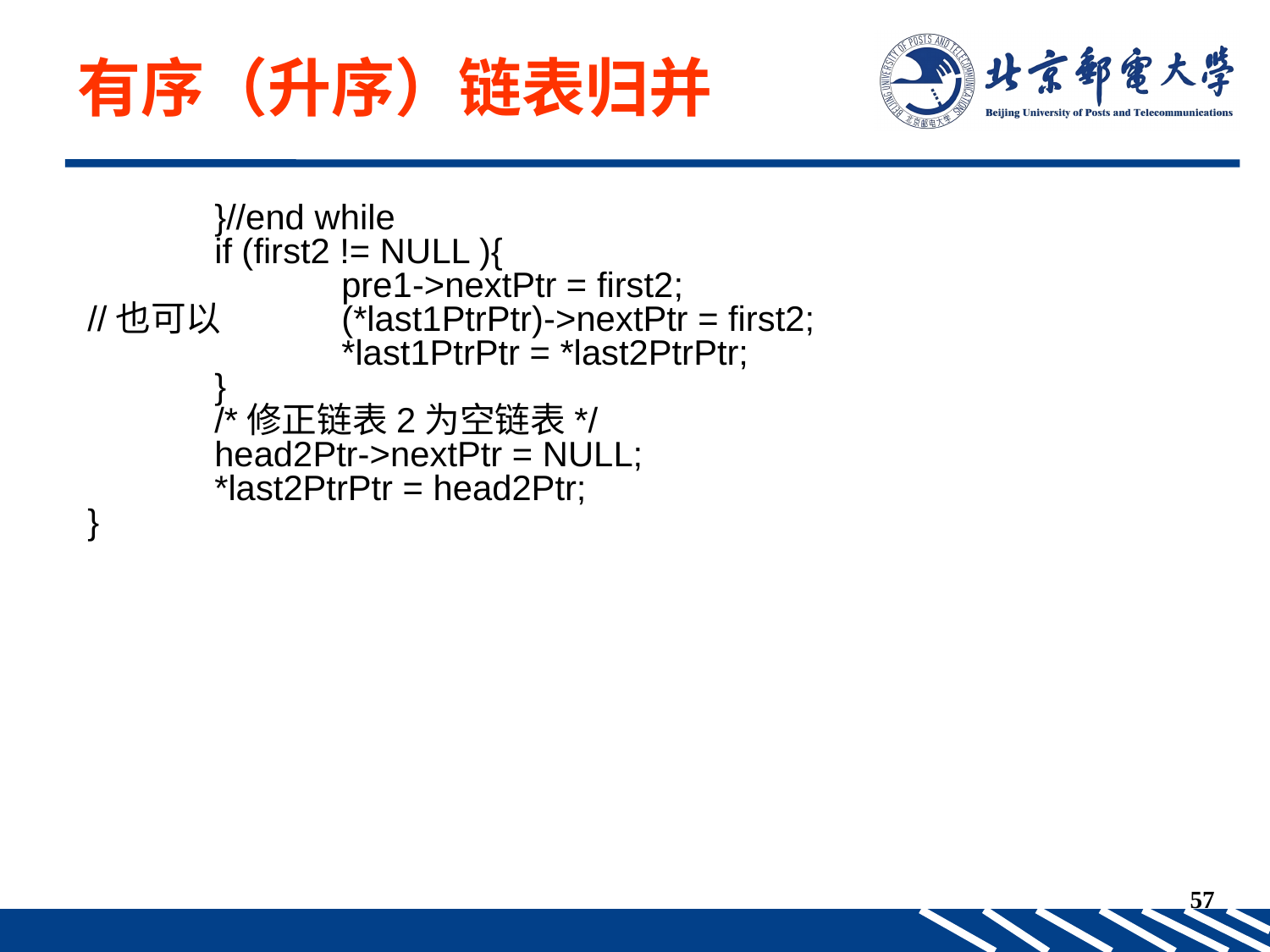

有序（升序）链表归并
	}//end while
	if (first2 != NULL ){
		pre1->nextPtr = first2;
//也可以	(*last1PtrPtr)->nextPtr = first2;
		*last1PtrPtr = *last2PtrPtr;
	}
	/*修正链表2为空链表*/
	head2Ptr->nextPtr = NULL;
	*last2PtrPtr = head2Ptr;
}
57